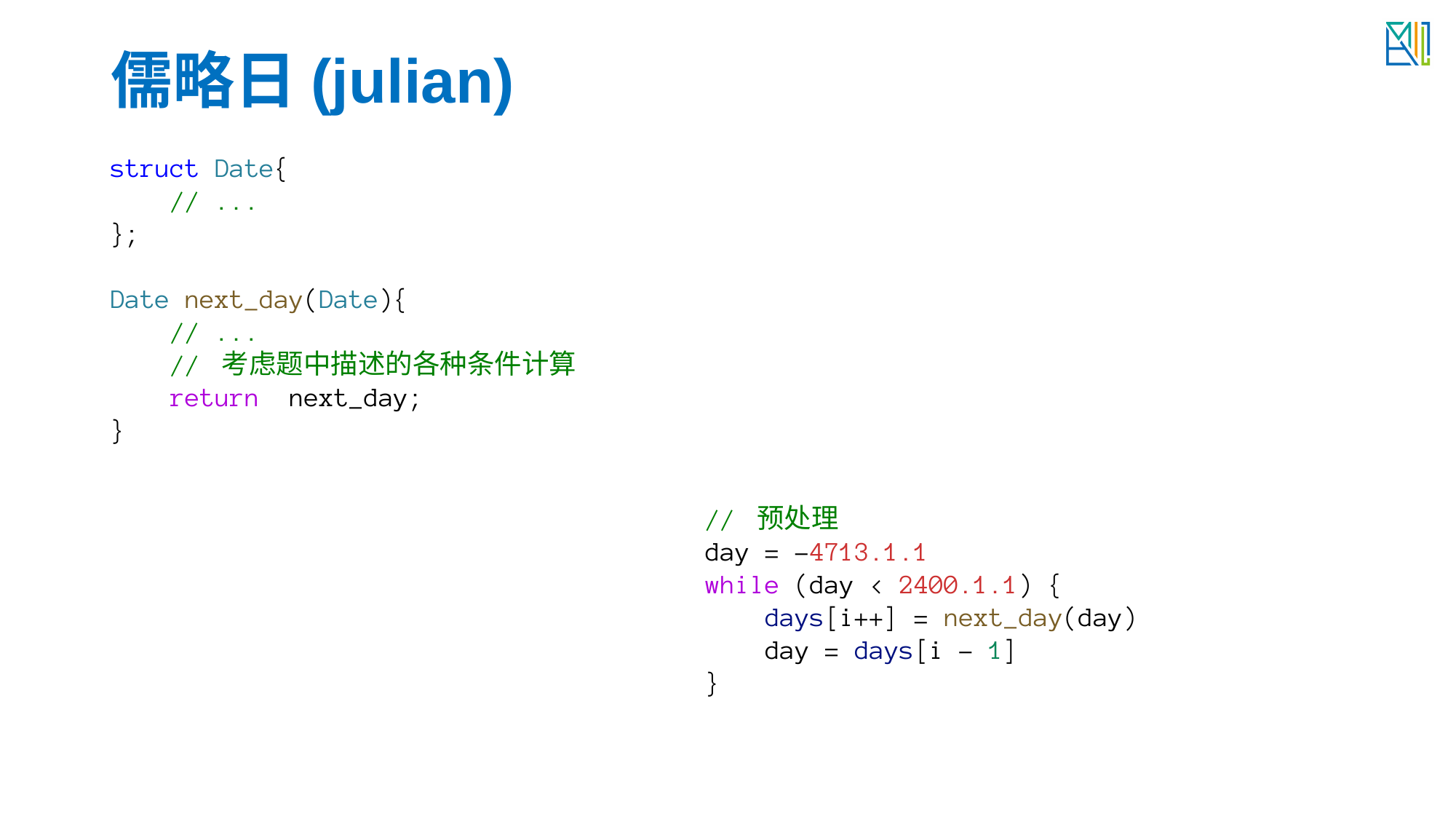

# 儒略日(julian)
struct Date{
    // ...
};
Date next_day(Date){
    // ...
    // 考虑题中描述的各种条件计算
    return  next_day;
}
// 预处理
day = -4713.1.1
while (day < 2400.1.1) {
    days[i++] = next_day(day)
    day = days[i - 1]
}